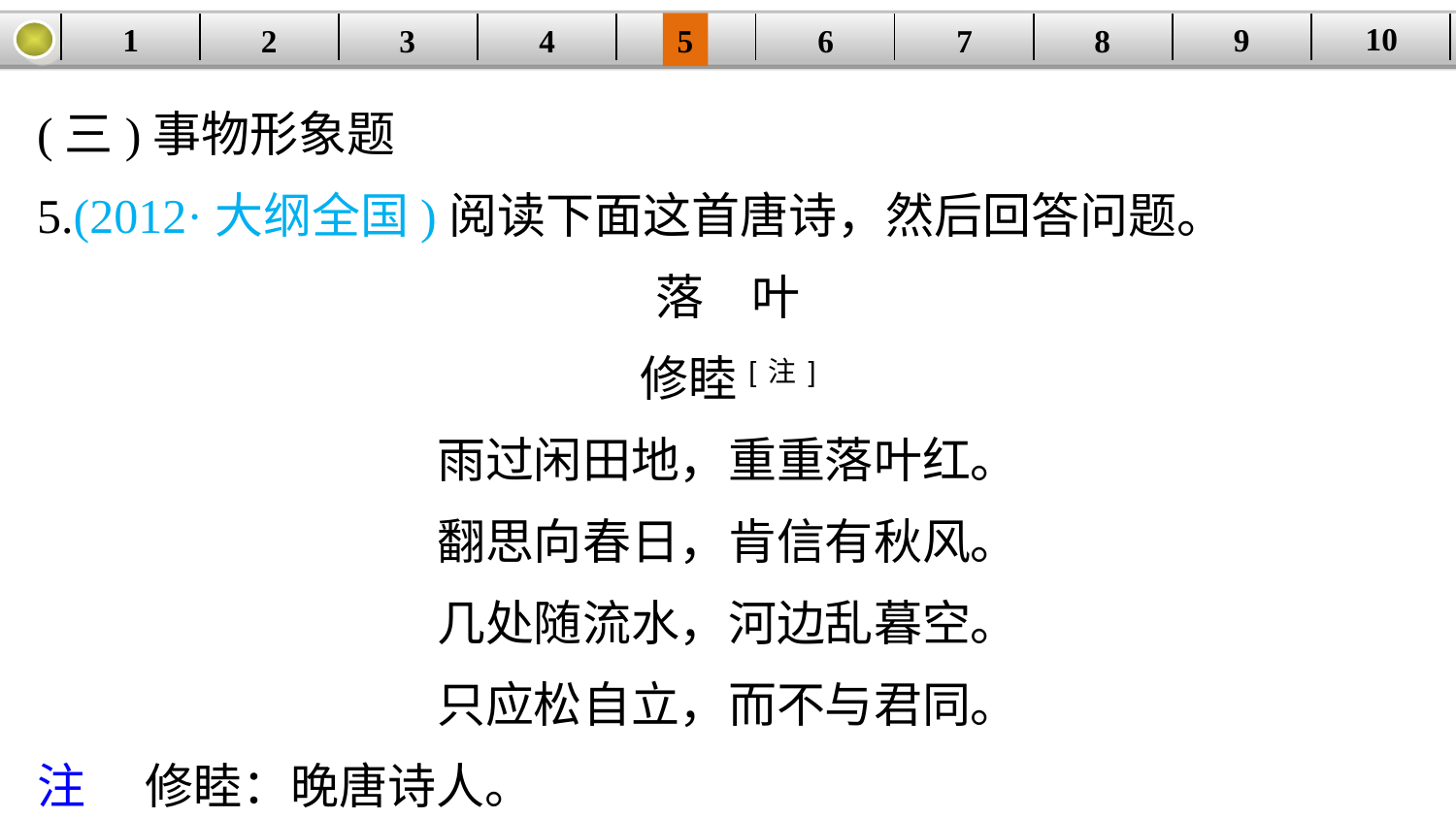

10

9
1
3
4
5
6
8
2
|  |  |  |  |  |  |  |  |  |  |
| --- | --- | --- | --- | --- | --- | --- | --- | --- | --- |
7

(三)事物形象题
5.(2012·大纲全国)阅读下面这首唐诗，然后回答问题。
落　叶
修睦[注]
雨过闲田地，重重落叶红。
翻思向春日，肯信有秋风。
几处随流水，河边乱暮空。
只应松自立，而不与君同。
注 　修睦：晚唐诗人。